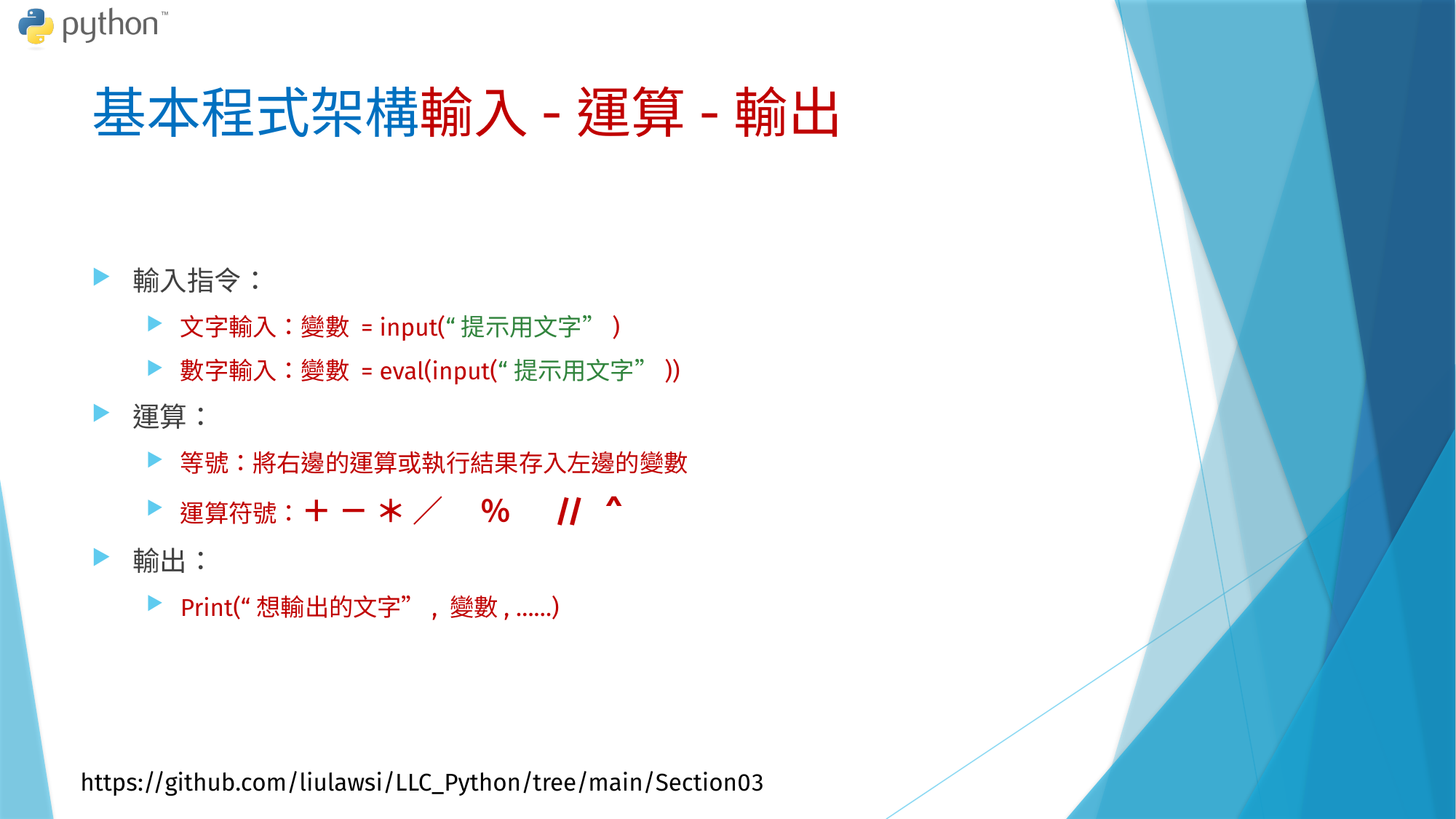

# 基本程式架構輸入-運算-輸出
輸入指令：
文字輸入：變數 = input(“提示用文字”)
數字輸入：變數 = eval(input(“提示用文字”))
運算：
等號：將右邊的運算或執行結果存入左邊的變數
運算符號：＋ － ＊ ／　 ％　 //   ^
輸出：
Print(“想輸出的文字”, 變數, ……)